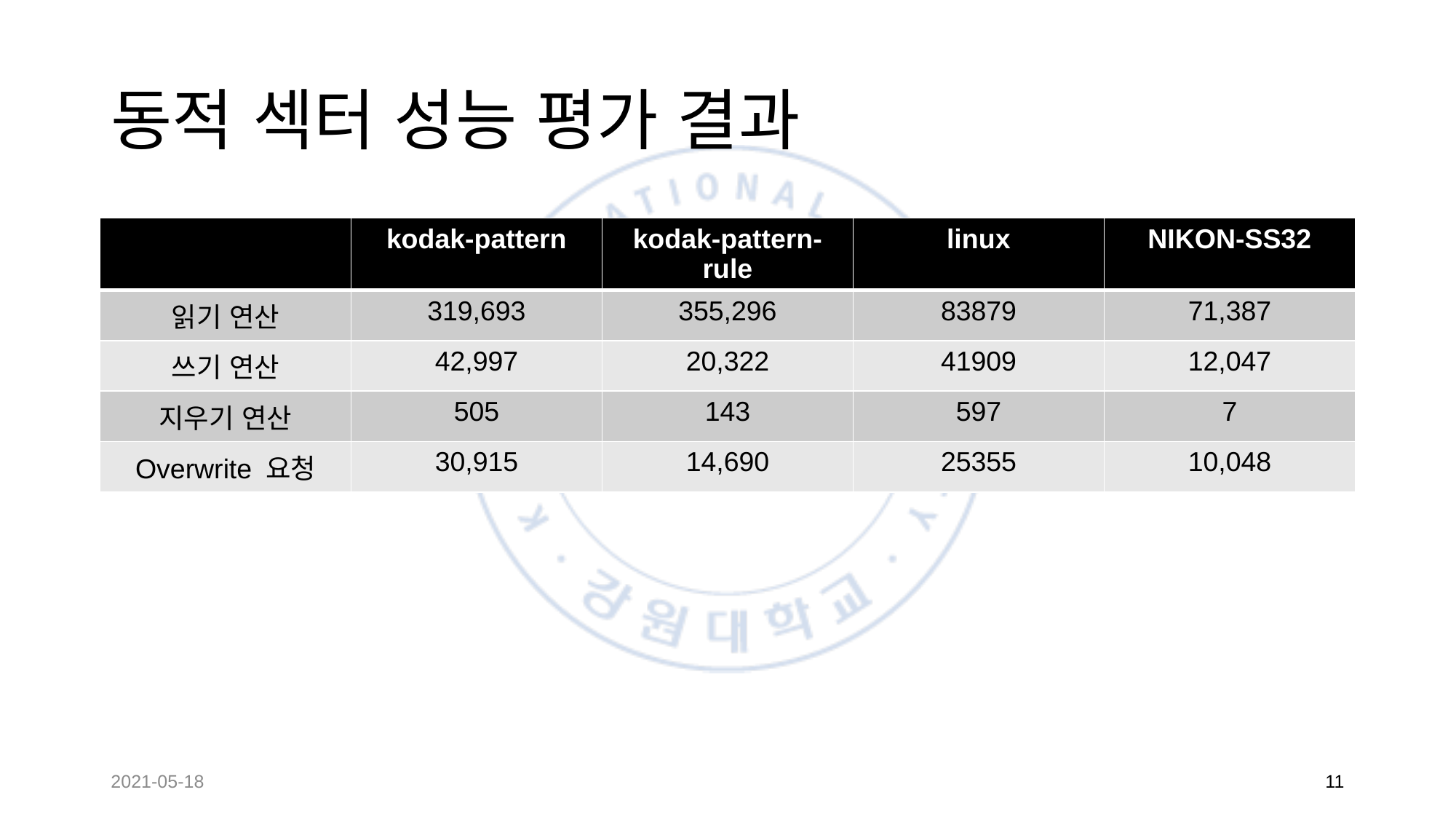

# 동적 섹터 성능 평가 결과

|  | kodak-pattern | kodak-pattern-rule | linux | NIKON-SS32 |
| --- | --- | --- | --- | --- |
| 읽기 연산 | 319,693 | 355,296 | 83879 | 71,387 |
| 쓰기 연산 | 42,997 | 20,322 | 41909 | 12,047 |
| 지우기 연산 | 505 | 143 | 597 | 7 |
| Overwrite 요청 | 30,915 | 14,690 | 25355 | 10,048 |
2021-05-18
11